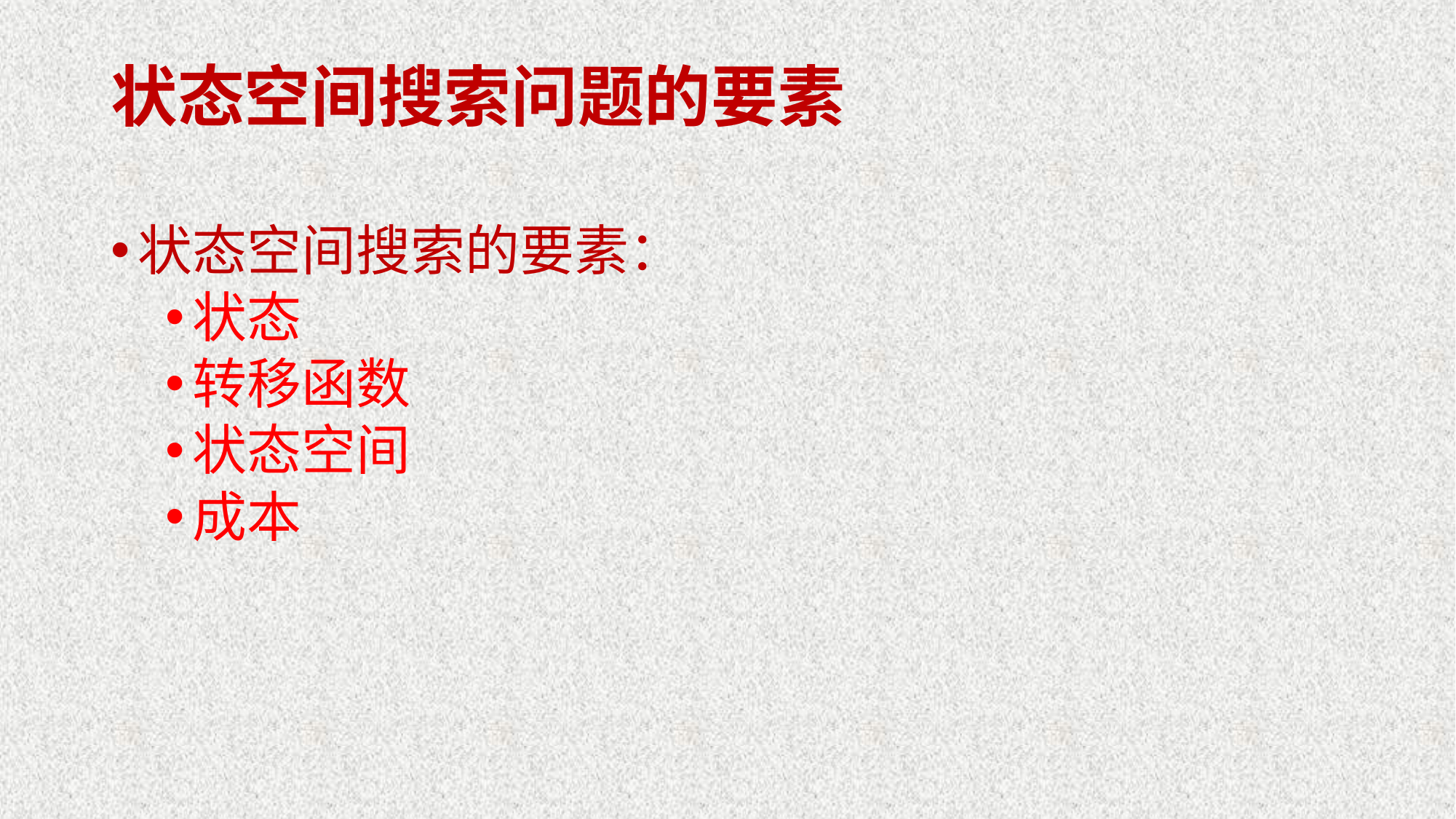

# 状态空间搜索问题的要素
状态空间搜索的要素：
状态
转移函数
状态空间
成本